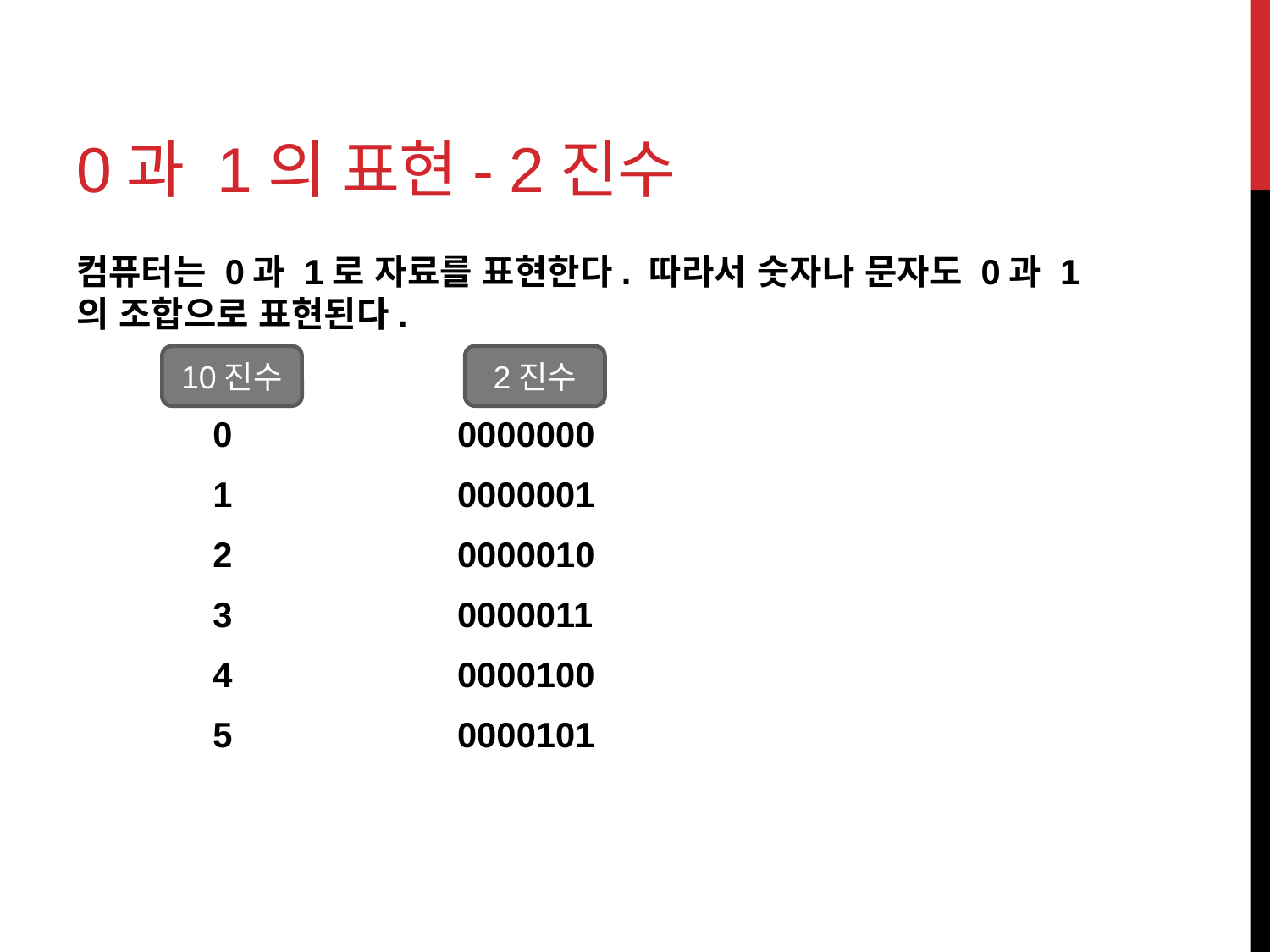

# 0과 1의 표현- 2진수
컴퓨터는 0과 1로 자료를 표현한다. 따라서 숫자나 문자도 0과 1의 조합으로 표현된다.

   	 0           	0000000
    	 1           	0000001
   	 2           	0000010
    	 3           	0000011
    	 4          	 	0000100
   	 5           	0000101
10진수
2진수